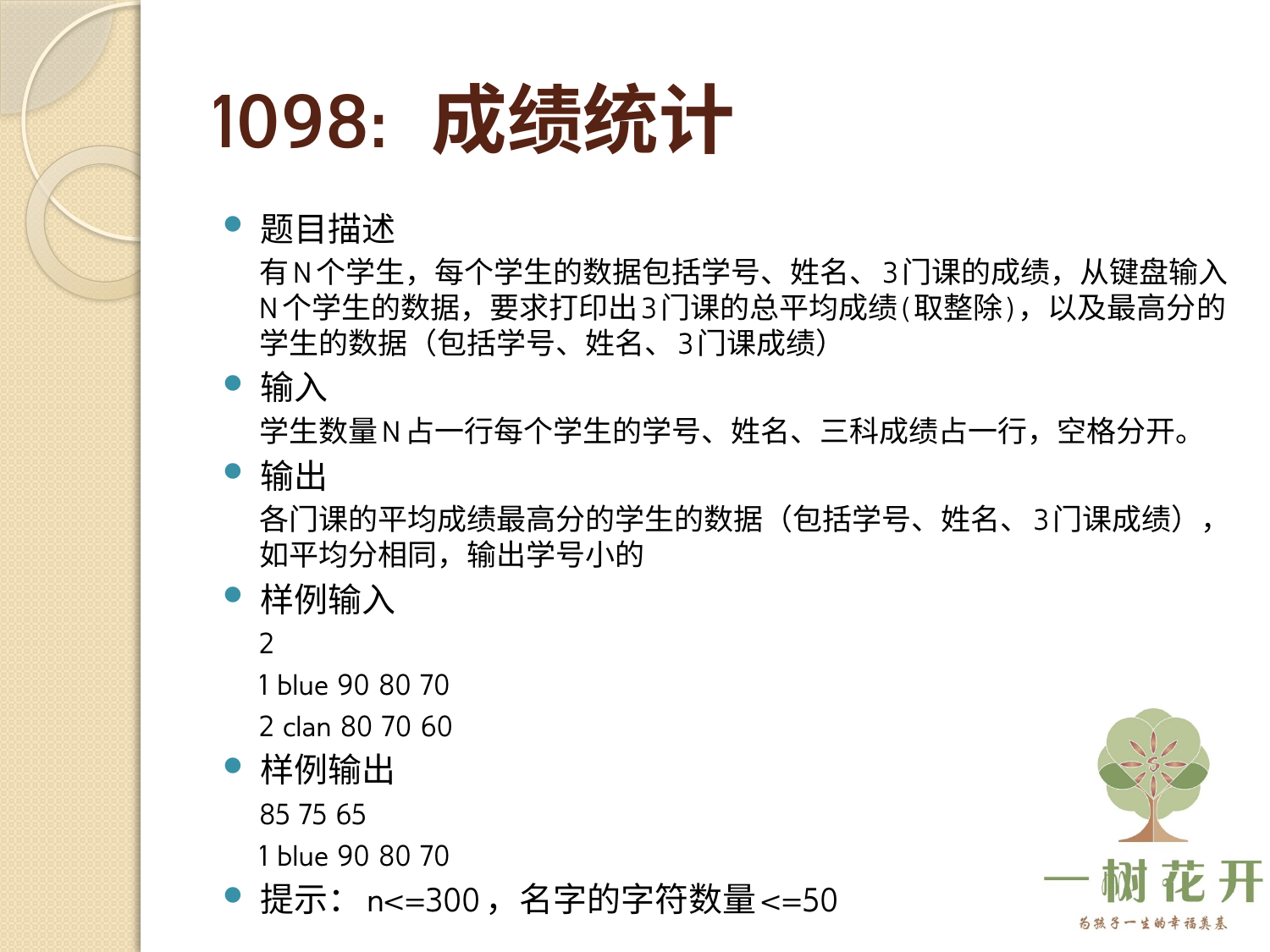

# 1098: 成绩统计
题目描述
有N个学生，每个学生的数据包括学号、姓名、3门课的成绩，从键盘输入N个学生的数据，要求打印出3门课的总平均成绩(取整除)，以及最高分的学生的数据（包括学号、姓名、3门课成绩）
输入
学生数量N占一行每个学生的学号、姓名、三科成绩占一行，空格分开。
输出
各门课的平均成绩最高分的学生的数据（包括学号、姓名、3门课成绩），如平均分相同，输出学号小的
样例输入
2
1 blue 90 80 70
2 clan 80 70 60
样例输出
85 75 65
1 blue 90 80 70
提示：n<=300，名字的字符数量<=50